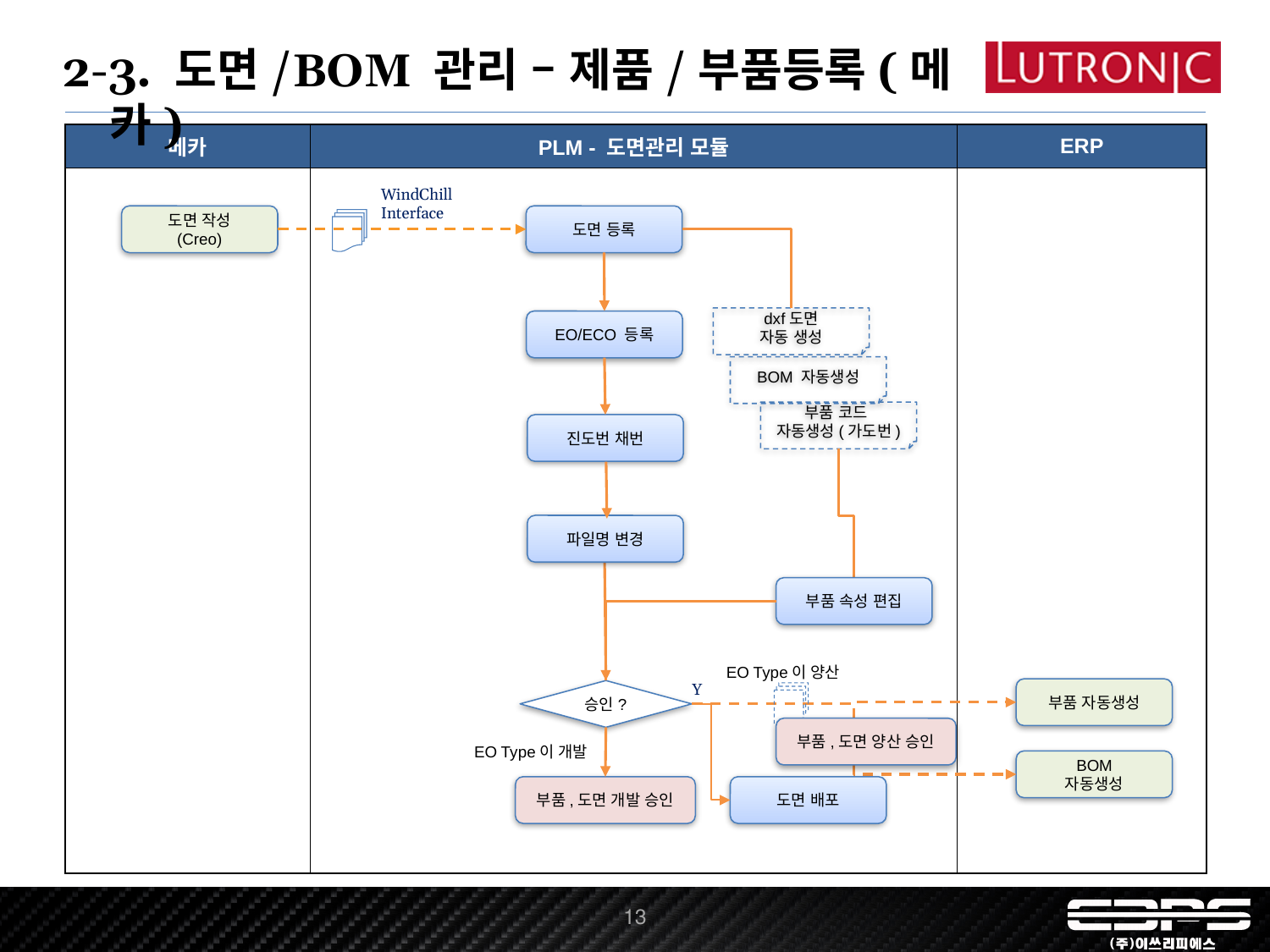

2-3. 도면/BOM 관리 – 제품/부품등록(메카)
| 메카 | PLM - 도면관리 모듈 | ERP |
| --- | --- | --- |
|  |  |  |
WindChill
Interface
도면 작성
(Creo)
도면 등록

dxf도면
자동 생성
EO/ECO 등록
BOM 자동생성
부품 코드
자동생성(가도번)
진도번 채번
파일명 변경
부품 속성 편집
EO Type이 양산
Y
부품 자동생성
승인?

부품,도면 양산 승인
EO Type이 개발
BOM
자동생성
부품,도면 개발 승인
도면 배포